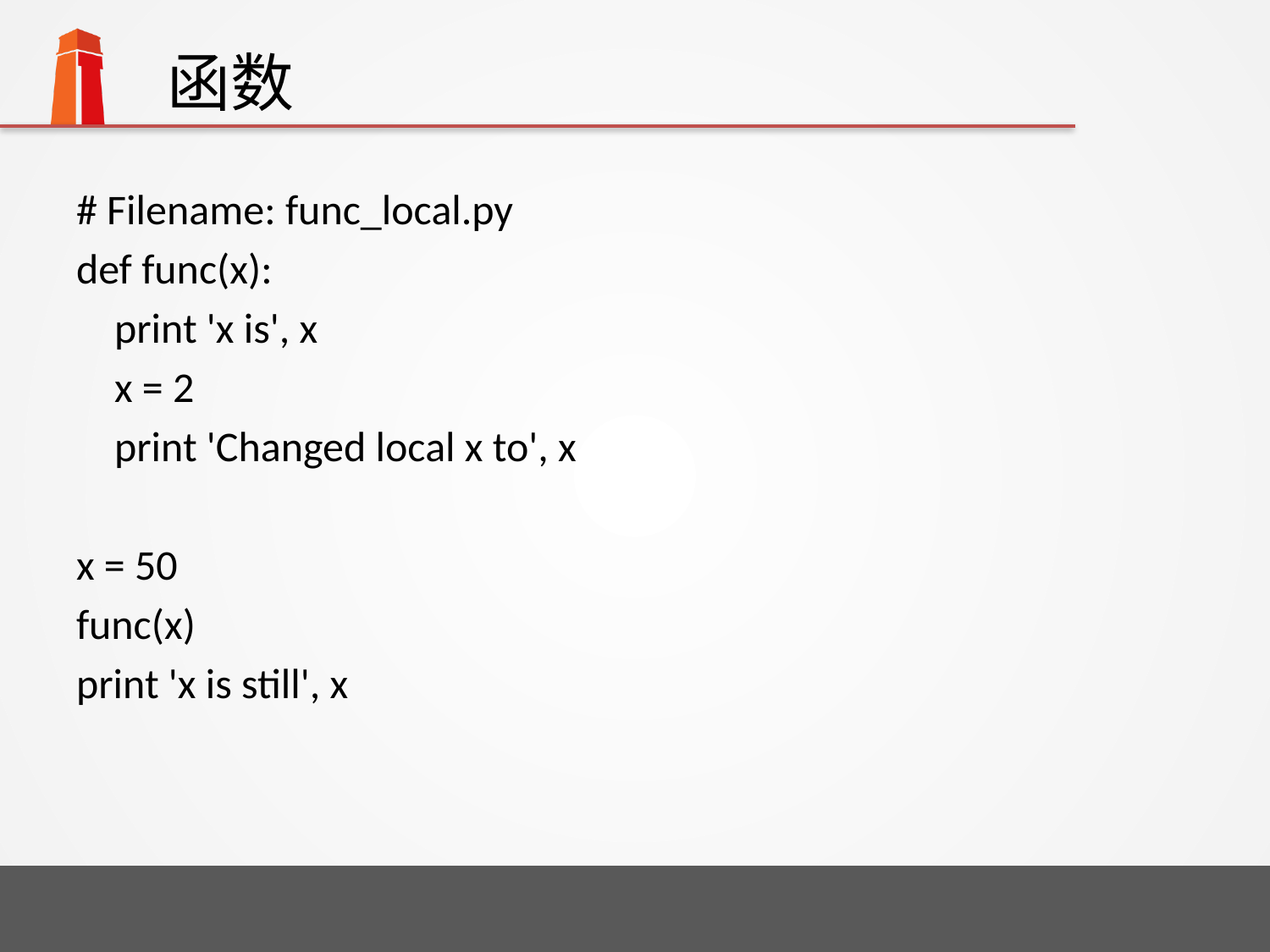

# 函数
# Filename: func_local.py
def func(x):
    print 'x is', x
    x = 2
    print 'Changed local x to', x

x = 50
func(x)
print 'x is still', x